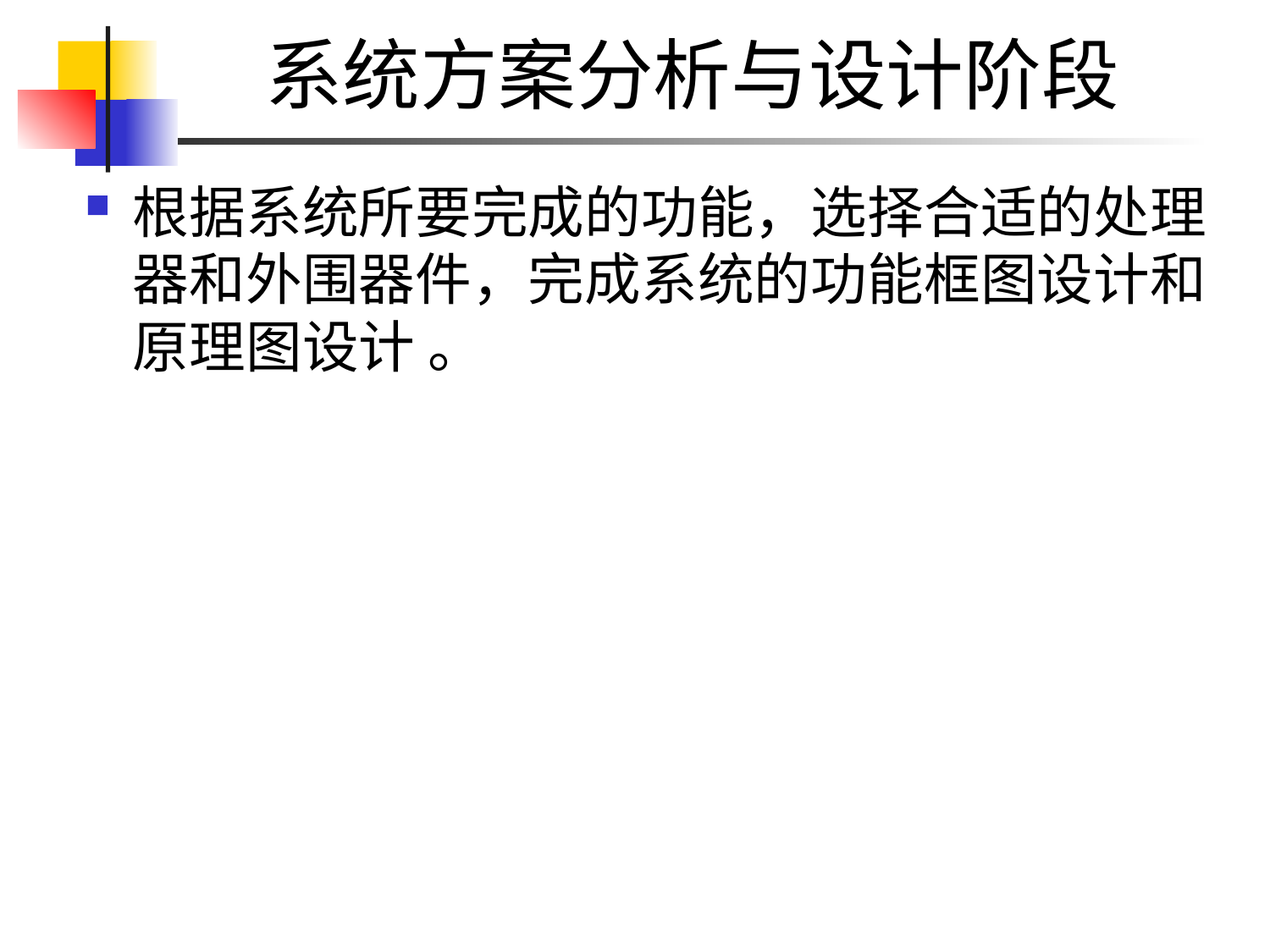

# 系统方案分析与设计阶段
根据系统所要完成的功能，选择合适的处理器和外围器件，完成系统的功能框图设计和原理图设计 。